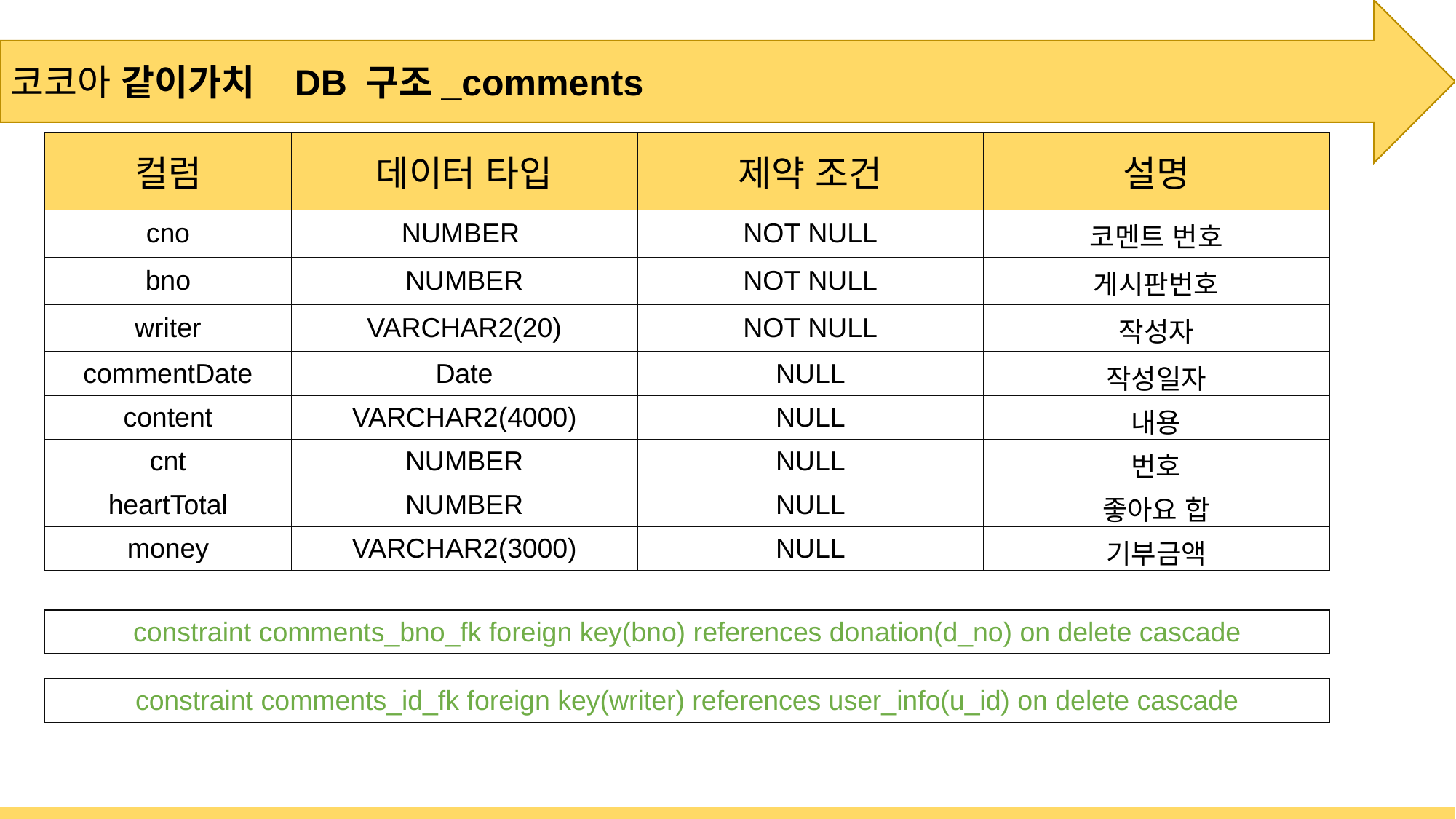

코코아 같이가치   DB 구조_comments
| 컬럼 | 데이터 타입 | 제약 조건 | 설명 |
| --- | --- | --- | --- |
| cno | NUMBER | NOT NULL | 코멘트 번호 |
| bno | NUMBER | NOT NULL | 게시판번호 |
| writer | VARCHAR2(20) | NOT NULL | 작성자 |
| commentDate | Date | NULL | 작성일자 |
| content | VARCHAR2(4000) | NULL | 내용 |
| cnt | NUMBER | NULL | 번호 |
| heartTotal | NUMBER | NULL | 좋아요 합 |
| money | VARCHAR2(3000) | NULL | 기부금액 |
| constraint comments\_bno\_fk foreign key(bno) references donation(d\_no) on delete cascade |
| --- |
| constraint comments\_id\_fk foreign key(writer) references user\_info(u\_id) on delete cascade |
| --- |